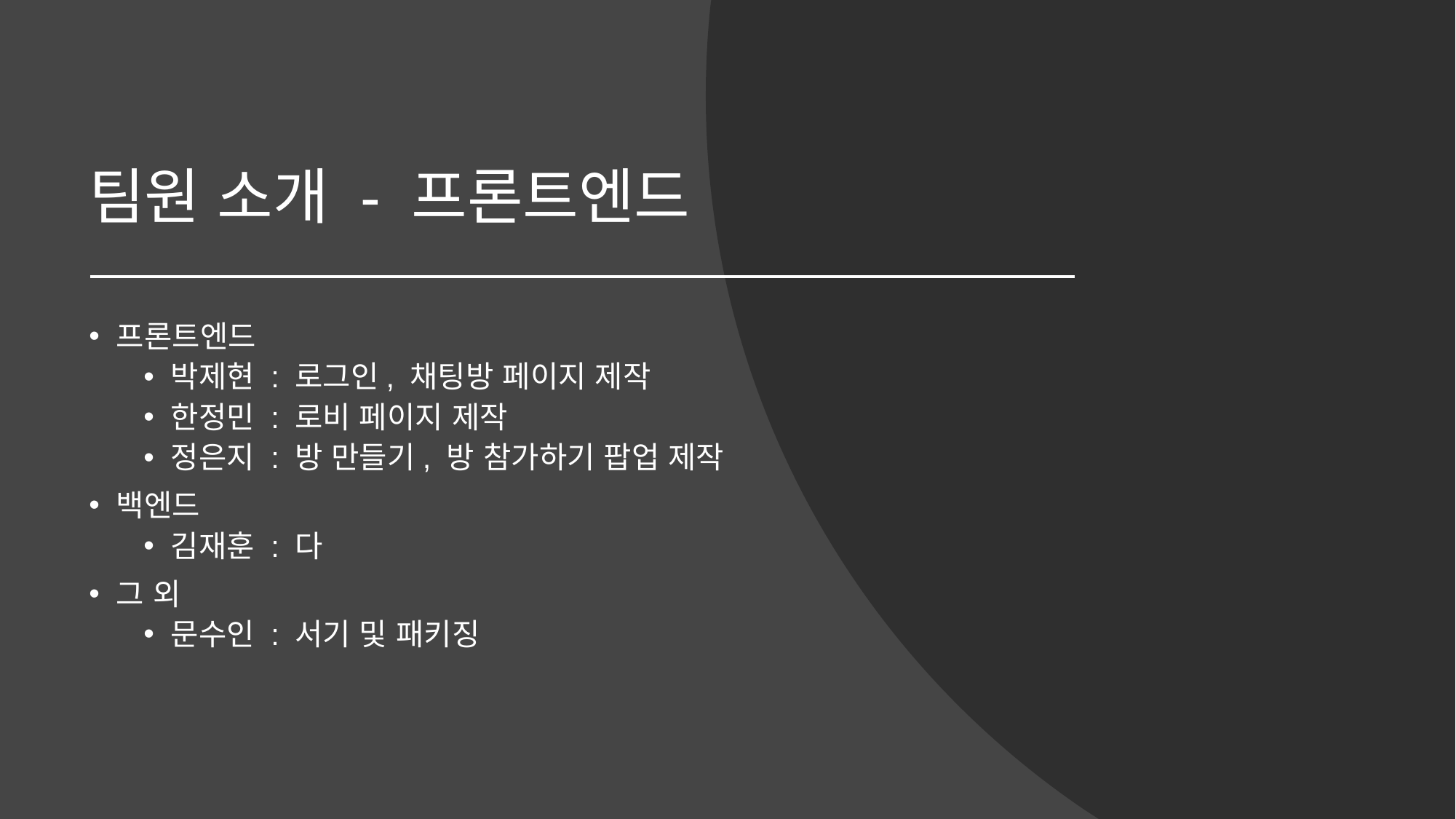

# 팀원 소개 - 프론트엔드
프론트엔드
박제현 : 로그인, 채팅방 페이지 제작
한정민 : 로비 페이지 제작
정은지 : 방 만들기, 방 참가하기 팝업 제작
백엔드
김재훈 : 다
그 외
문수인 : 서기 및 패키징